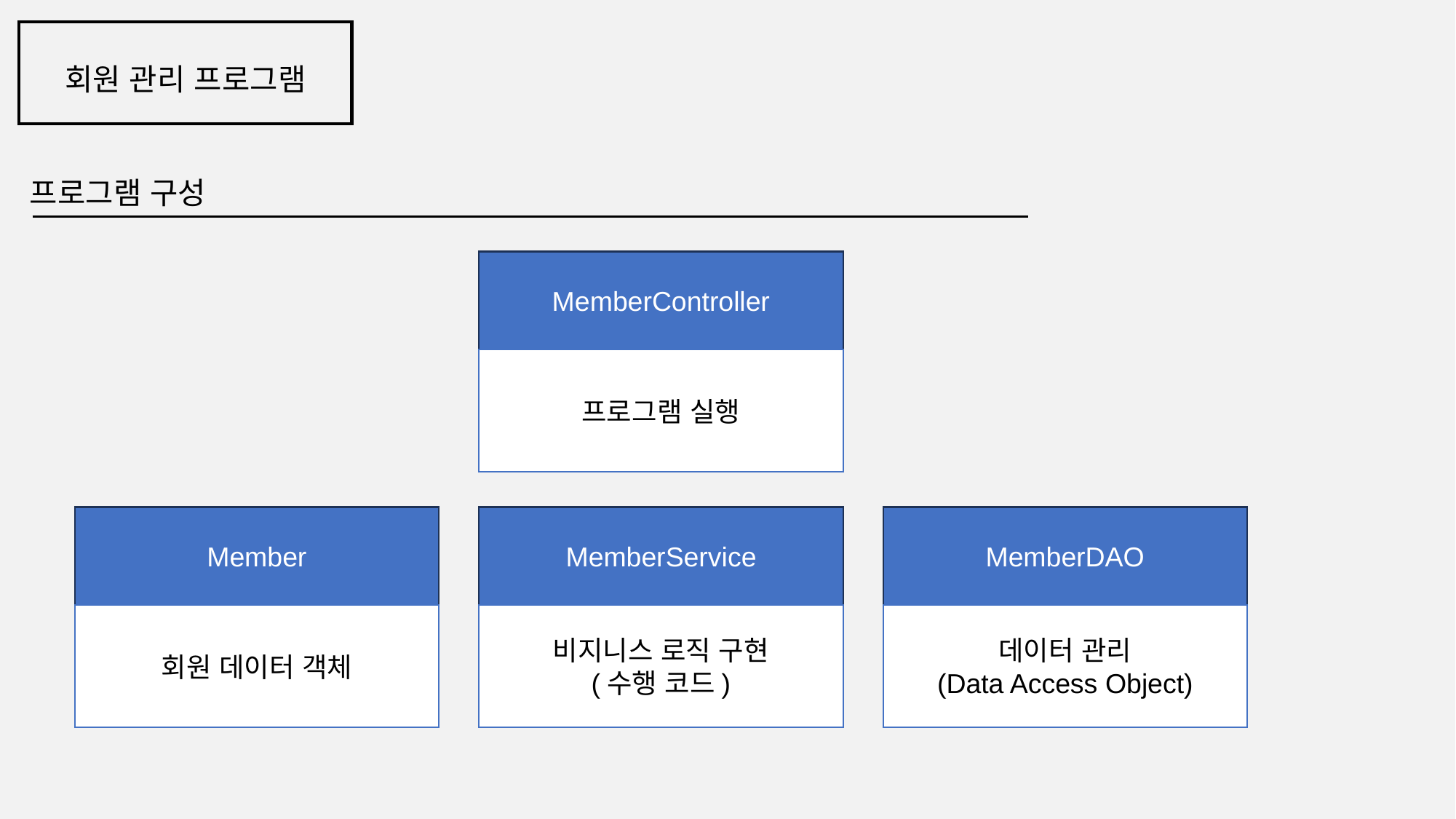

회원 관리 프로그램
프로그램 구성

MemberController
프로그램 실행
Member
MemberService
MemberDAO
회원 데이터 객체
비지니스 로직 구현
(수행 코드)
데이터 관리
(Data Access Object)